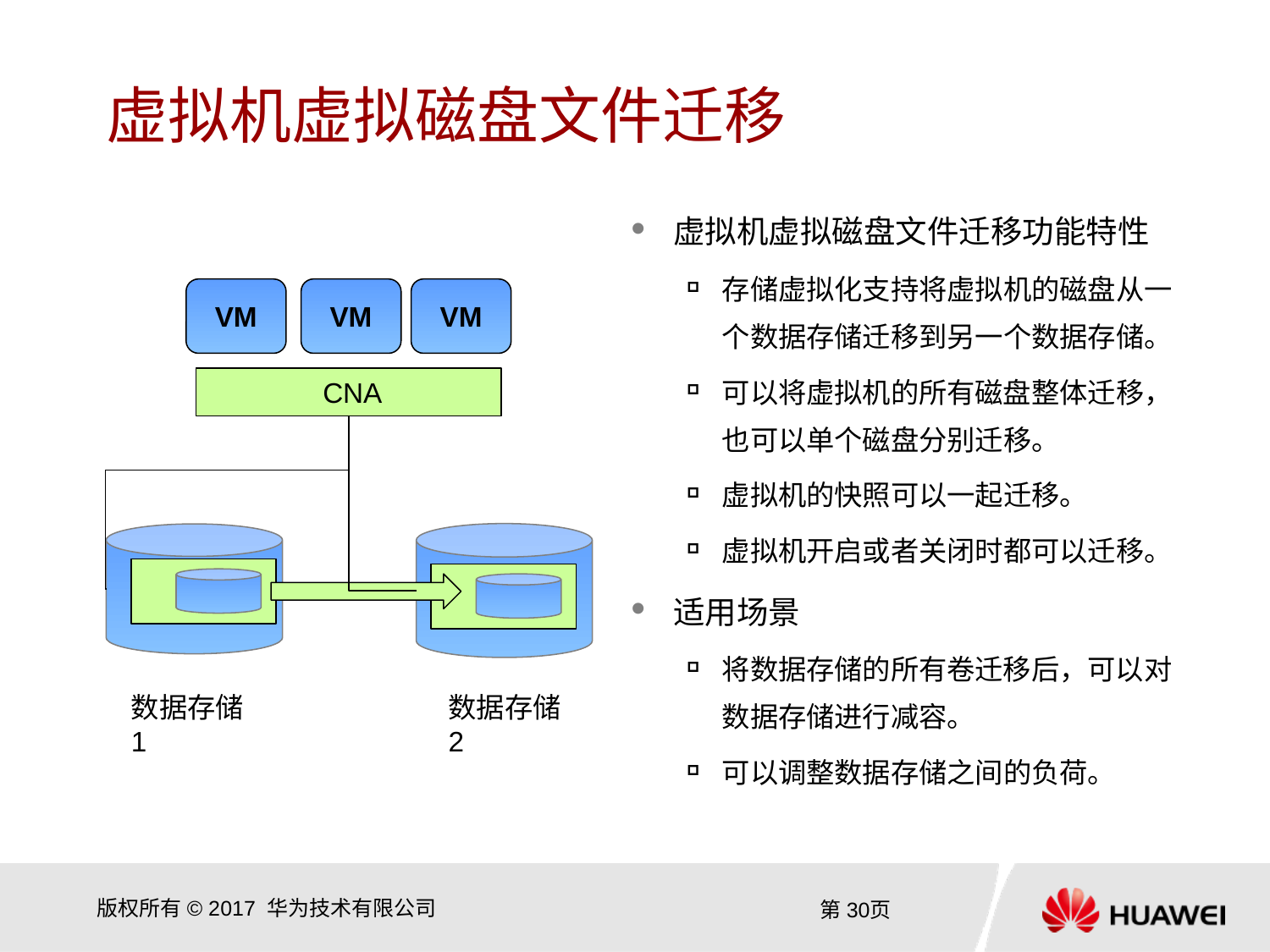

# 虚拟机虚拟磁盘文件迁移
虚拟机虚拟磁盘文件迁移功能特性
存储虚拟化支持将虚拟机的磁盘从一个数据存储迁移到另一个数据存储。
可以将虚拟机的所有磁盘整体迁移，也可以单个磁盘分别迁移。
虚拟机的快照可以一起迁移。
虚拟机开启或者关闭时都可以迁移。
适用场景
将数据存储的所有卷迁移后，可以对数据存储进行减容。
可以调整数据存储之间的负荷。

VM
VM
VM
 CNA

数据存储1
数据存储2